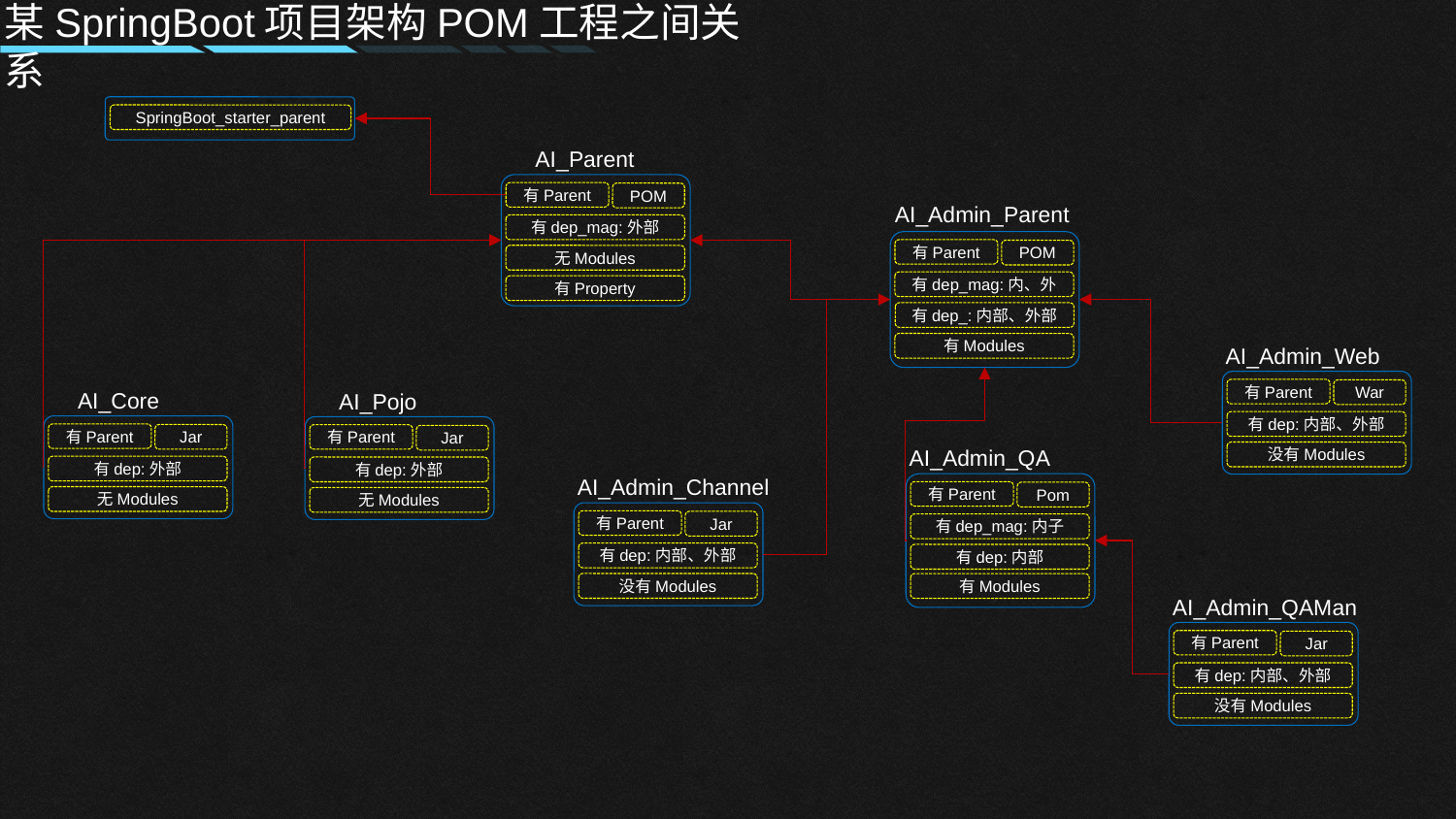

某SpringBoot项目架构POM工程之间关系

SpringBoot_starter_parent
AI_Parent

有Parent
POM
有dep_mag:外部
无Modules
有Property
AI_Admin_Parent

有Parent
POM
有dep_mag:内、外
有dep_:内部、外部
有Modules
AI_Admin_Web

有Parent
War
有dep:内部、外部
没有Modules
AI_Core

有Parent
Jar
有dep:外部
无Modules
AI_Pojo

有Parent
Jar
有dep:外部
无Modules
AI_Admin_QA

有Parent
Pom
有dep_mag:内子
有dep:内部
AI_Admin_Channel

有Parent
Jar
有dep:内部、外部
没有Modules
有Modules
AI_Admin_QAMan

有Parent
Jar
有dep:内部、外部
没有Modules